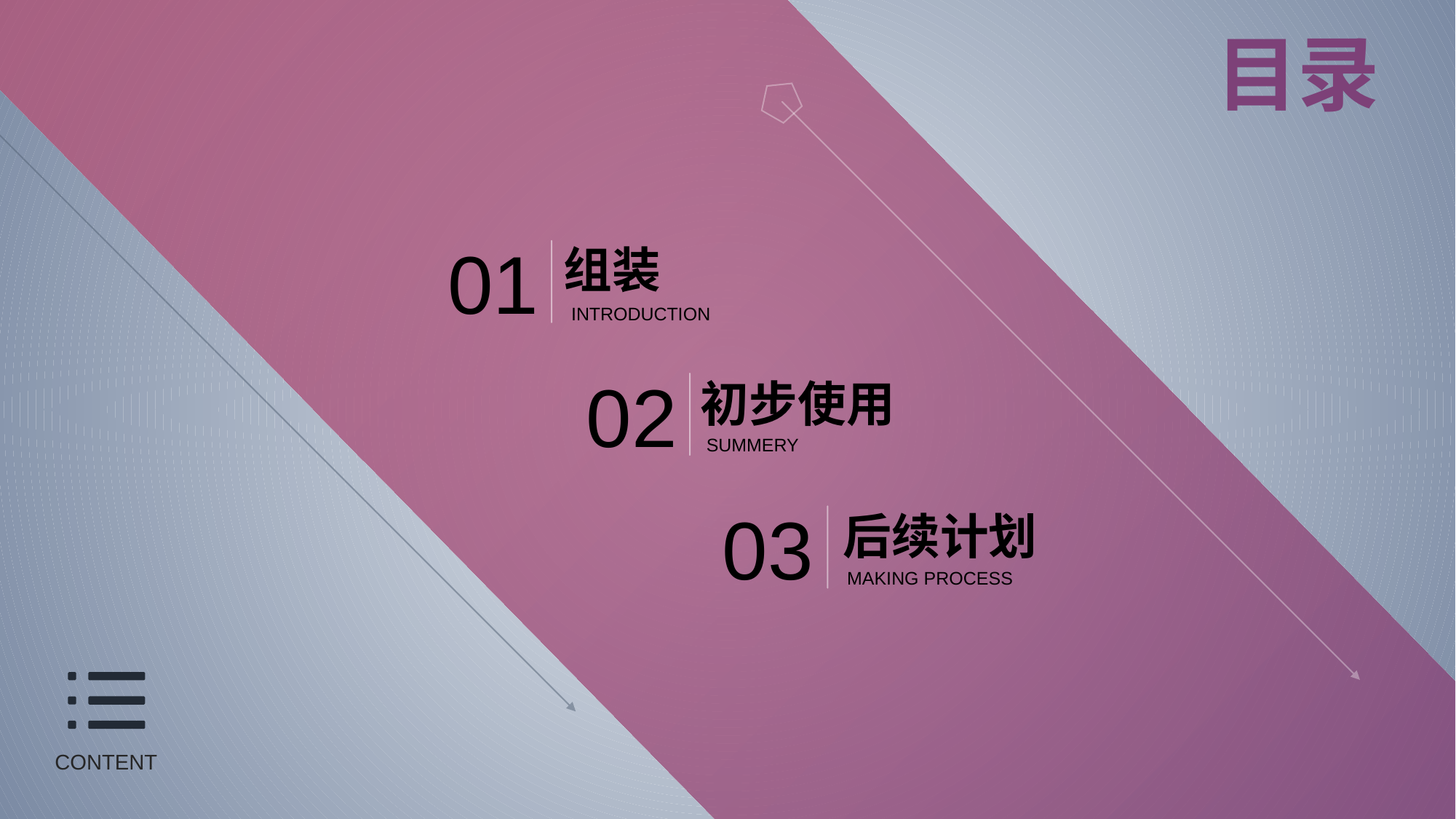

目录

01
组装
 INTRODUCTION
02
初步使用
 SUMMERY
03
后续计划
 MAKING PROCESS

CONTENT